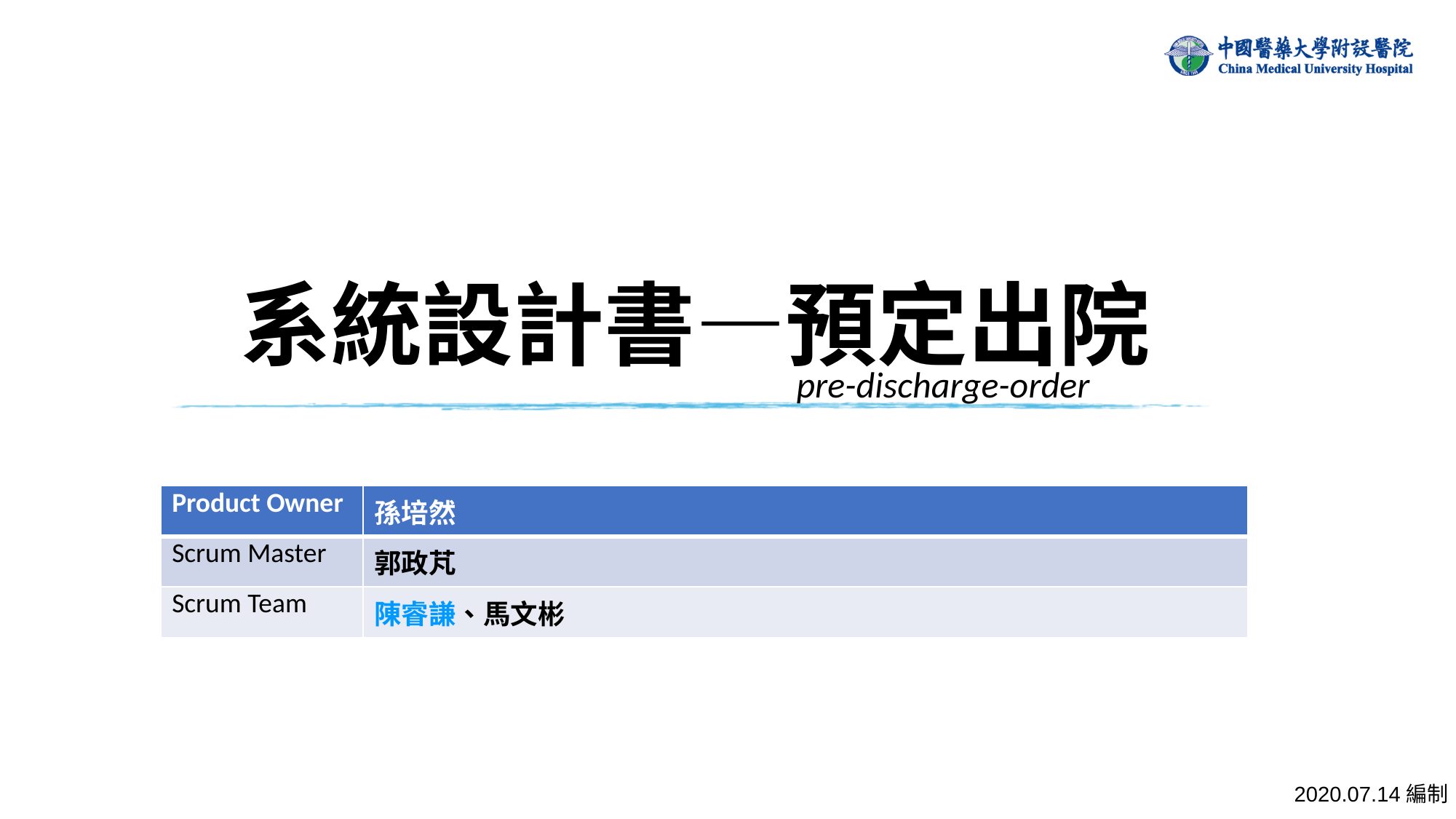

# 系統設計書—預定出院
pre-discharge-order
| Product Owner | 孫培然 |
| --- | --- |
| Scrum Master | 郭政芃 |
| Scrum Team | 陳睿謙、馬文彬 |
2020.07.14編制